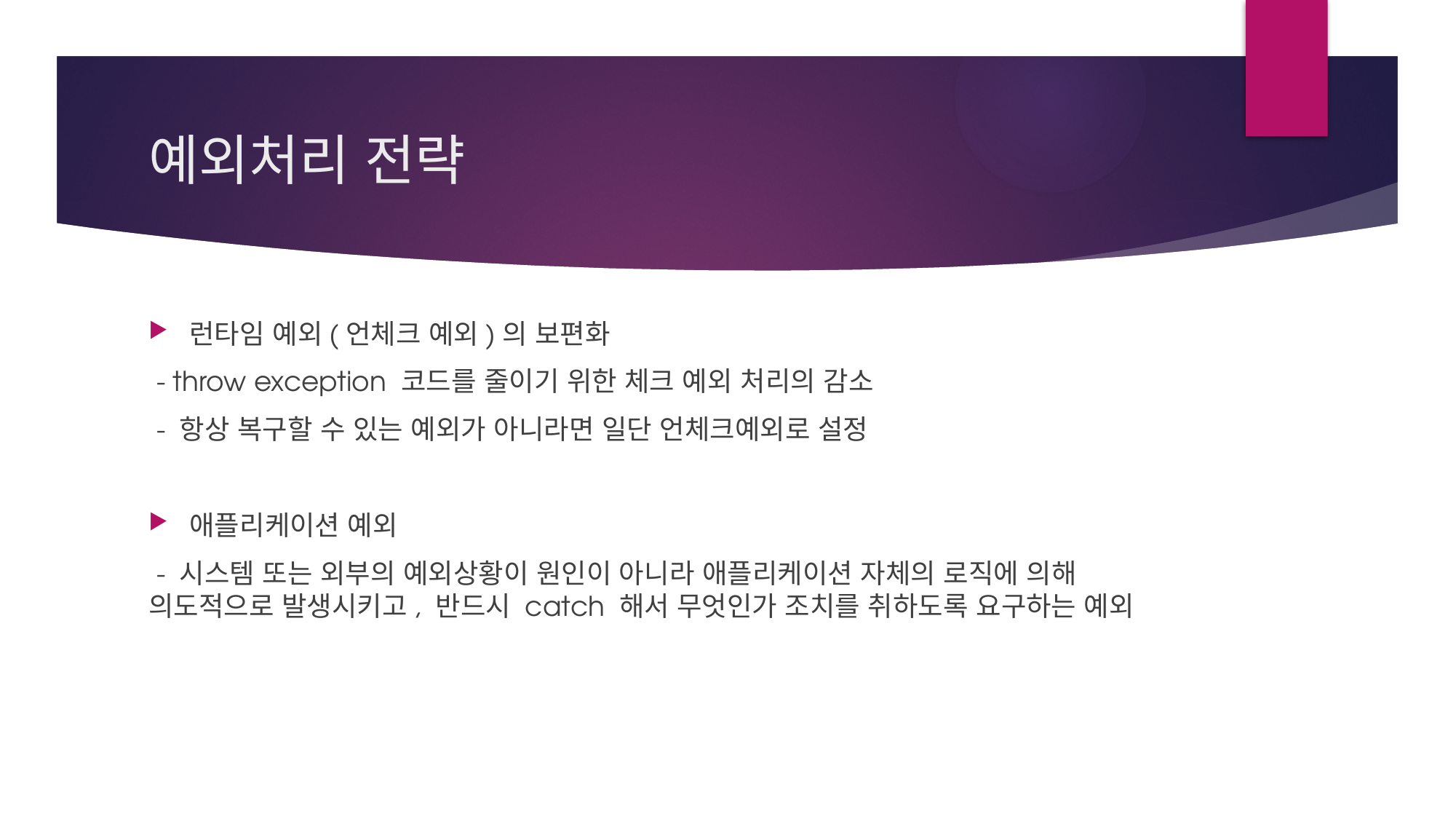

# 예외처리 전략
런타임 예외(언체크 예외)의 보편화
 - throw exception 코드를 줄이기 위한 체크 예외 처리의 감소
 - 항상 복구할 수 있는 예외가 아니라면 일단 언체크예외로 설정

애플리케이션 예외
 - 시스템 또는 외부의 예외상황이 원인이 아니라 애플리케이션 자체의 로직에 의해 의도적으로 발생시키고, 반드시 catch 해서 무엇인가 조치를 취하도록 요구하는 예외